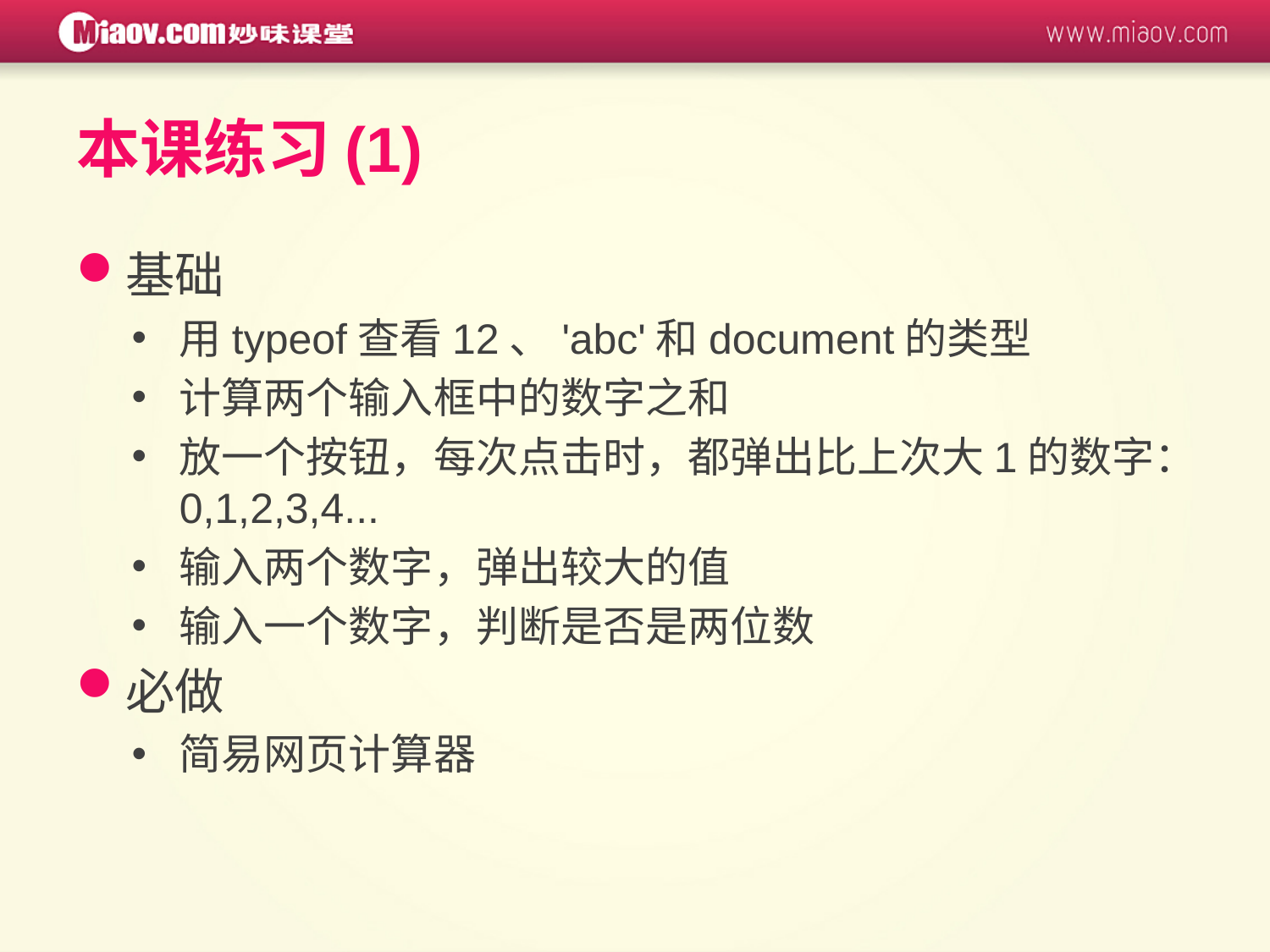

# 本课练习(1)
基础
用typeof查看12、'abc'和document的类型
计算两个输入框中的数字之和
放一个按钮，每次点击时，都弹出比上次大1的数字：0,1,2,3,4...
输入两个数字，弹出较大的值
输入一个数字，判断是否是两位数
必做
简易网页计算器